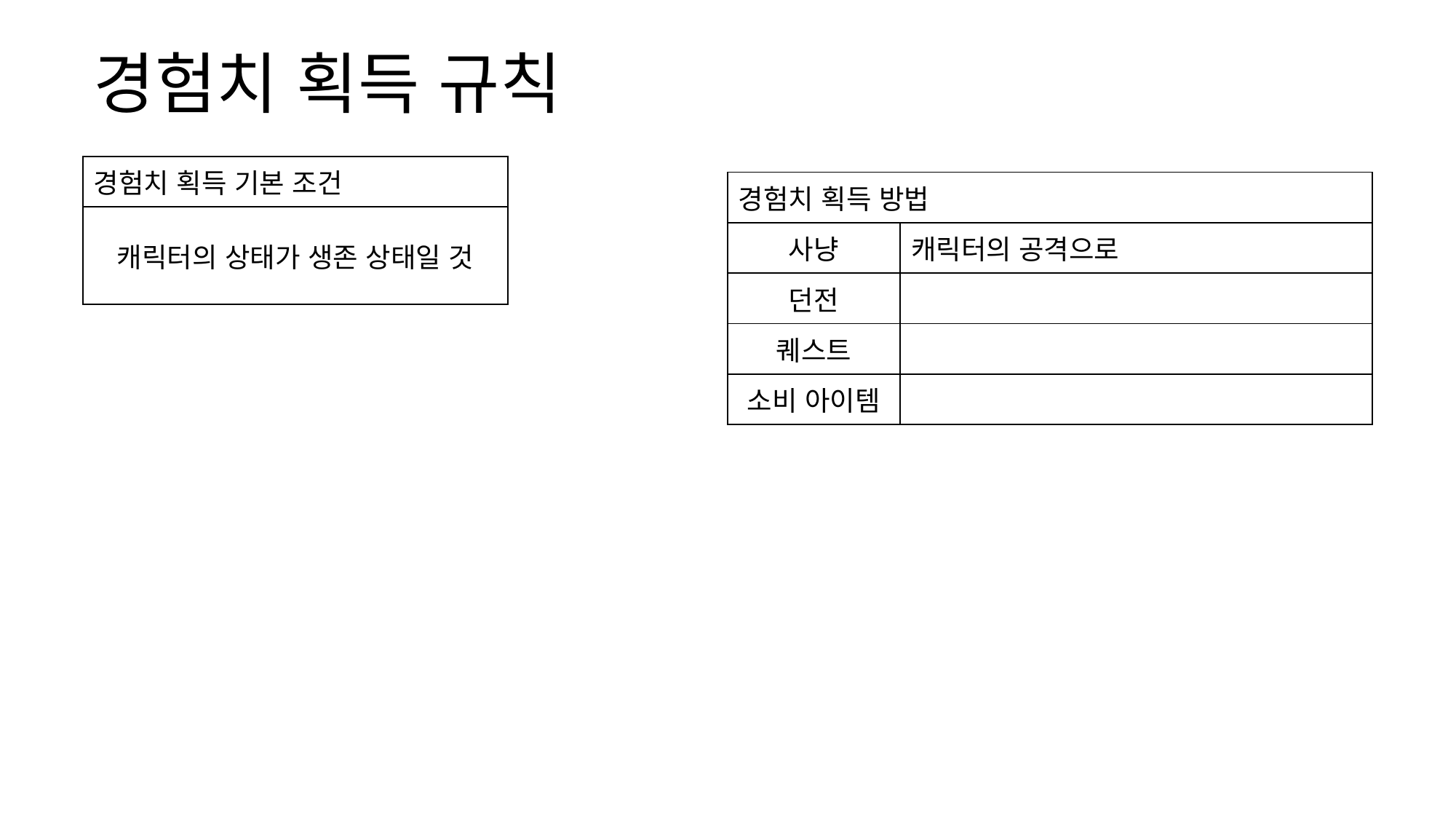

경험치 획득 규칙
| 경험치 획득 기본 조건 |
| --- |
| 캐릭터의 상태가 생존 상태일 것 |
| 경험치 획득 방법 |  |
| --- | --- |
| 사냥 | 캐릭터의 공격으로 |
| 던전 |  |
| 퀘스트 |  |
| 소비 아이템 |  |